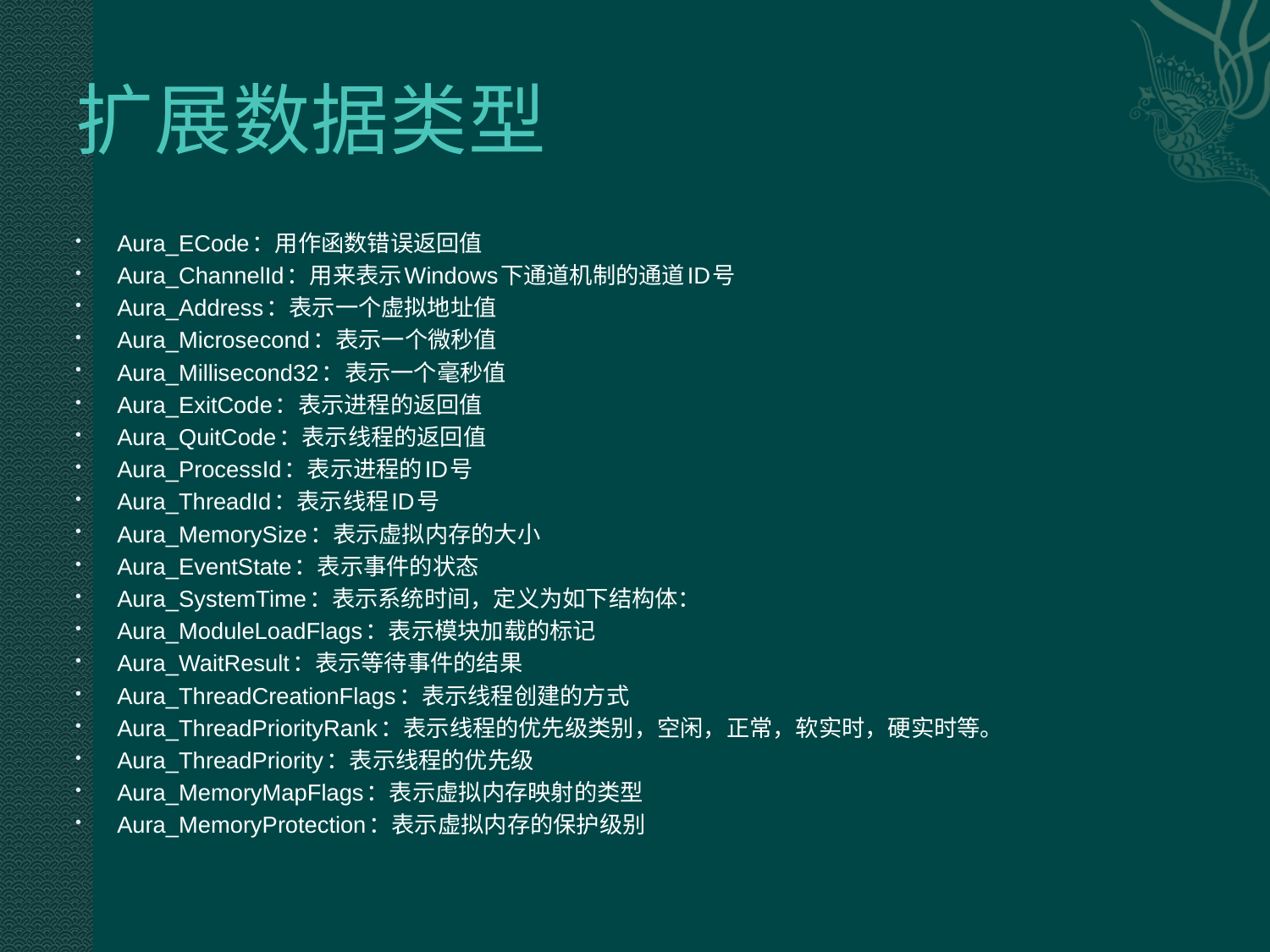

# 扩展数据类型
Aura_ECode：用作函数错误返回值
Aura_ChannelId：用来表示Windows下通道机制的通道ID号
Aura_Address：表示一个虚拟地址值
Aura_Microsecond：表示一个微秒值
Aura_Millisecond32：表示一个毫秒值
Aura_ExitCode：表示进程的返回值
Aura_QuitCode：表示线程的返回值
Aura_ProcessId：表示进程的ID号
Aura_ThreadId：表示线程ID号
Aura_MemorySize：表示虚拟内存的大小
Aura_EventState：表示事件的状态
Aura_SystemTime：表示系统时间，定义为如下结构体：
Aura_ModuleLoadFlags：表示模块加载的标记
Aura_WaitResult：表示等待事件的结果
Aura_ThreadCreationFlags：表示线程创建的方式
Aura_ThreadPriorityRank：表示线程的优先级类别，空闲，正常，软实时，硬实时等。
Aura_ThreadPriority：表示线程的优先级
Aura_MemoryMapFlags：表示虚拟内存映射的类型
Aura_MemoryProtection：表示虚拟内存的保护级别